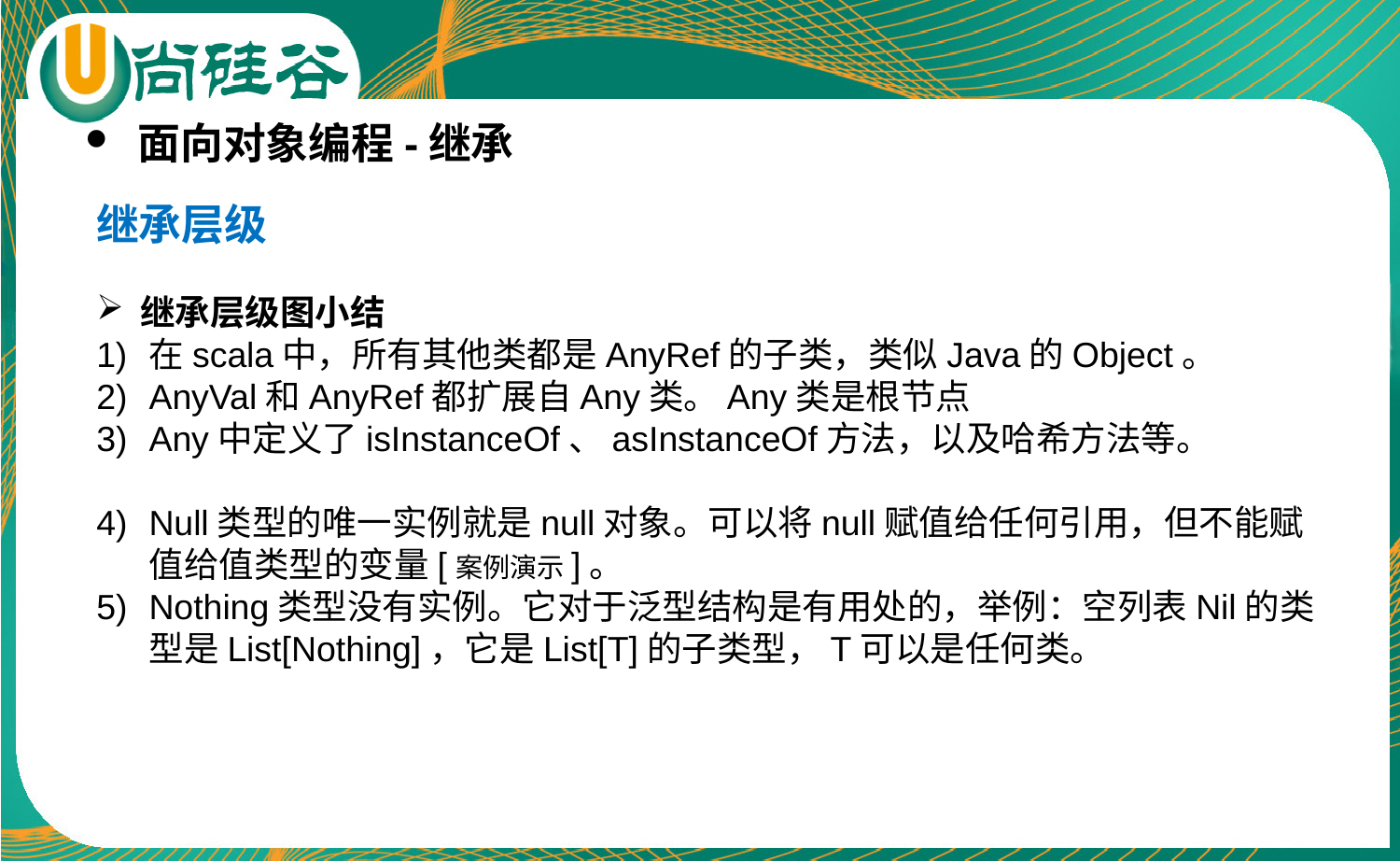

面向对象编程-继承

继承层级

继承层级图小结
在scala中，所有其他类都是AnyRef的子类，类似Java的Object。
AnyVal和AnyRef都扩展自Any类。Any类是根节点
Any中定义了isInstanceOf、asInstanceOf方法，以及哈希方法等。

Null类型的唯一实例就是null对象。可以将null赋值给任何引用，但不能赋值给值类型的变量[案例演示]。
Nothing类型没有实例。它对于泛型结构是有用处的，举例：空列表Nil的类型是List[Nothing]，它是List[T]的子类型，T可以是任何类。